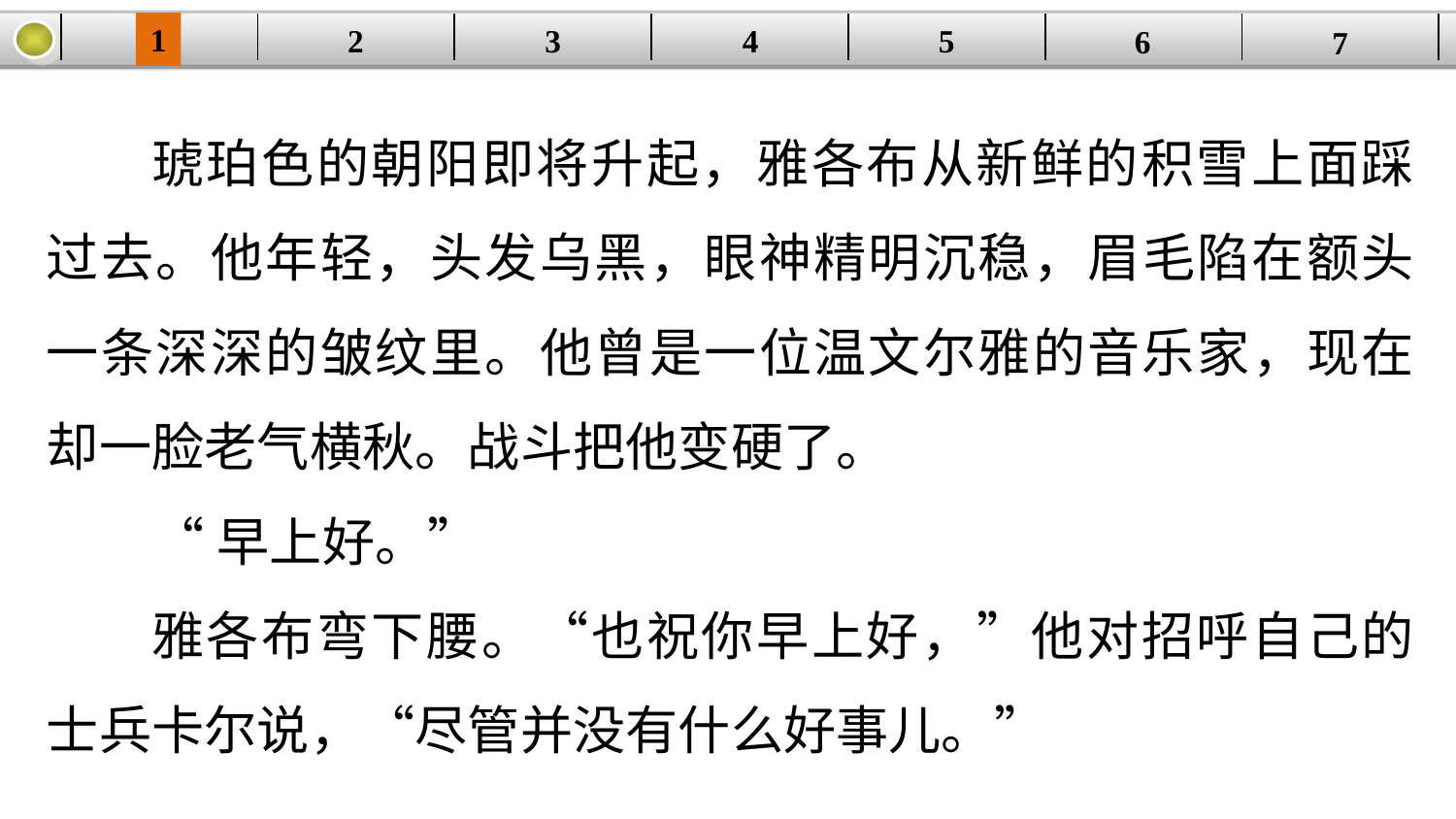

1
5
3
2
|  |  |  |  |  |  |  |
| --- | --- | --- | --- | --- | --- | --- |
4
6
7

琥珀色的朝阳即将升起，雅各布从新鲜的积雪上面踩过去。他年轻，头发乌黑，眼神精明沉稳，眉毛陷在额头一条深深的皱纹里。他曾是一位温文尔雅的音乐家，现在却一脸老气横秋。战斗把他变硬了。
“早上好。”
雅各布弯下腰。“也祝你早上好，”他对招呼自己的士兵卡尔说，“尽管并没有什么好事儿。”